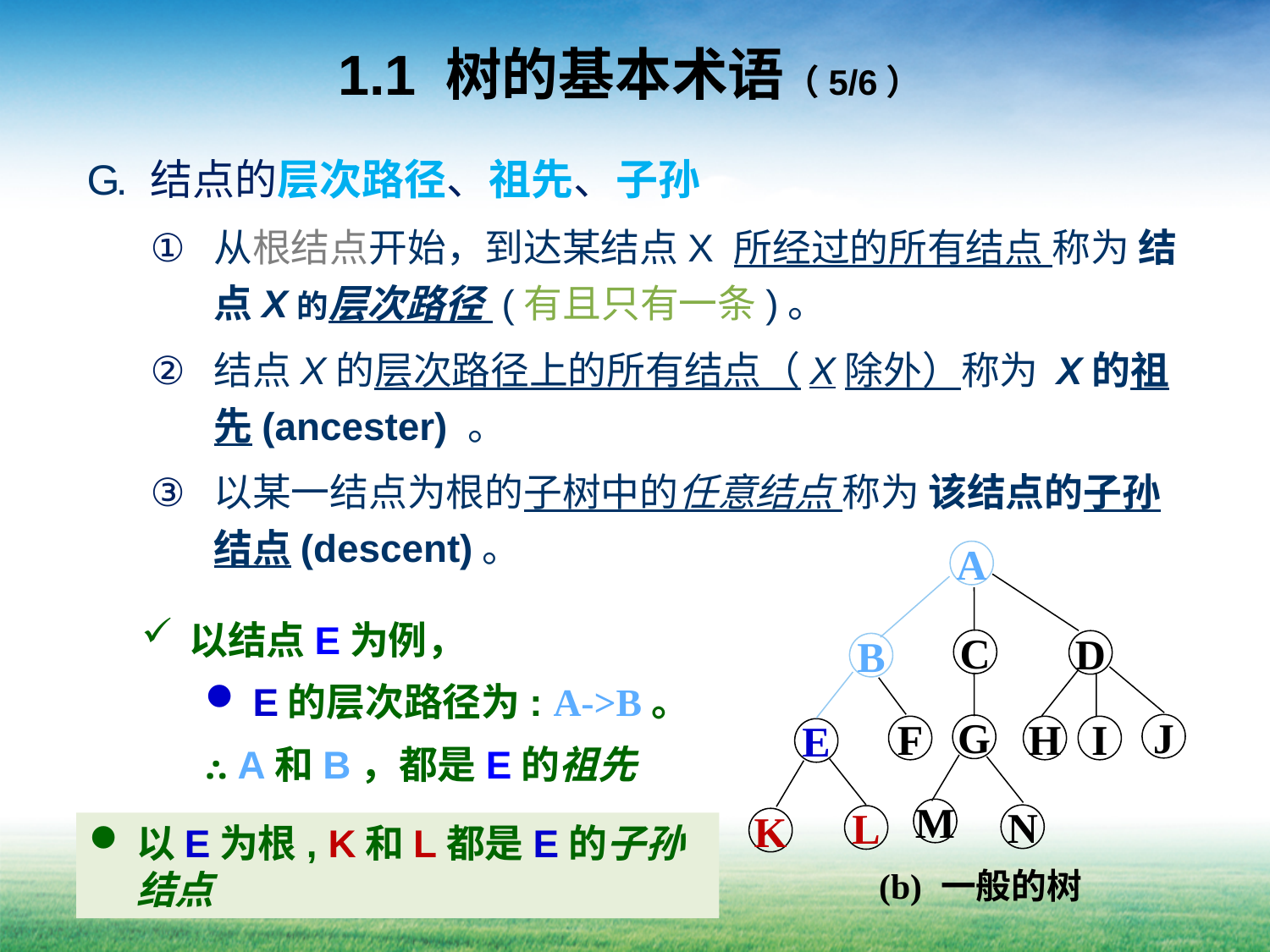

# 1.1 树的基本术语（5/6）
结点的层次路径、祖先、子孙
从根结点开始，到达某结点X 所经过的所有结点 称为 结点X的层次路径 (有且只有一条)。
结点X的层次路径上的所有结点（X除外）称为 X的祖先(ancester) 。
以某一结点为根的子树中的任意结点 称为 该结点的子孙结点(descent)。
A

C
D
B

J
G
F
H
I
E

M
N
L
K
(b) 一般的树
以结点E为例，
E的层次路径为: A->B。
⸫ A和B，都是E的祖先
以E为根, K和L都是E的子孙结点